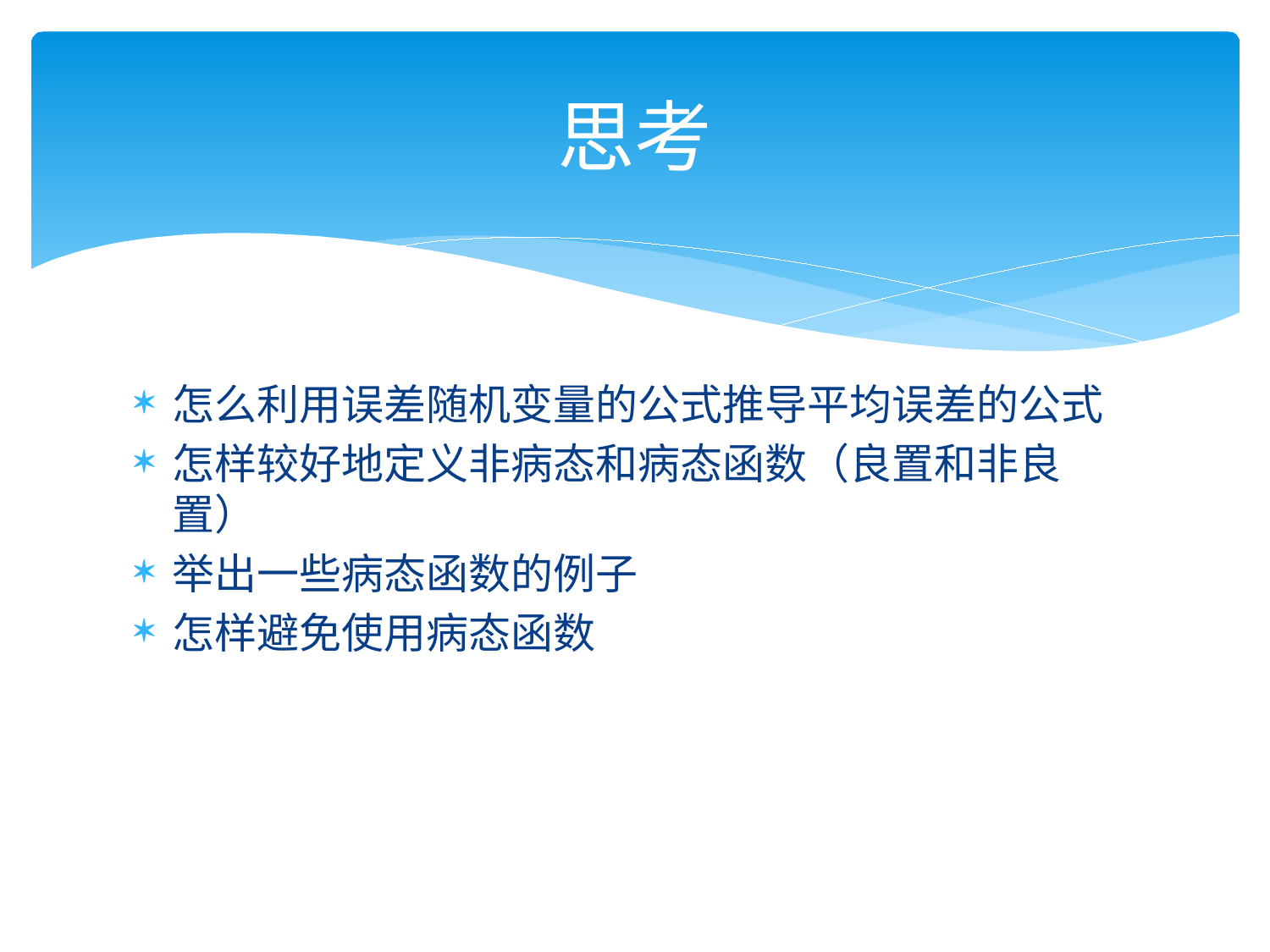

# 思考
怎么利用误差随机变量的公式推导平均误差的公式
怎样较好地定义非病态和病态函数（良置和非良置）
举出一些病态函数的例子
怎样避免使用病态函数